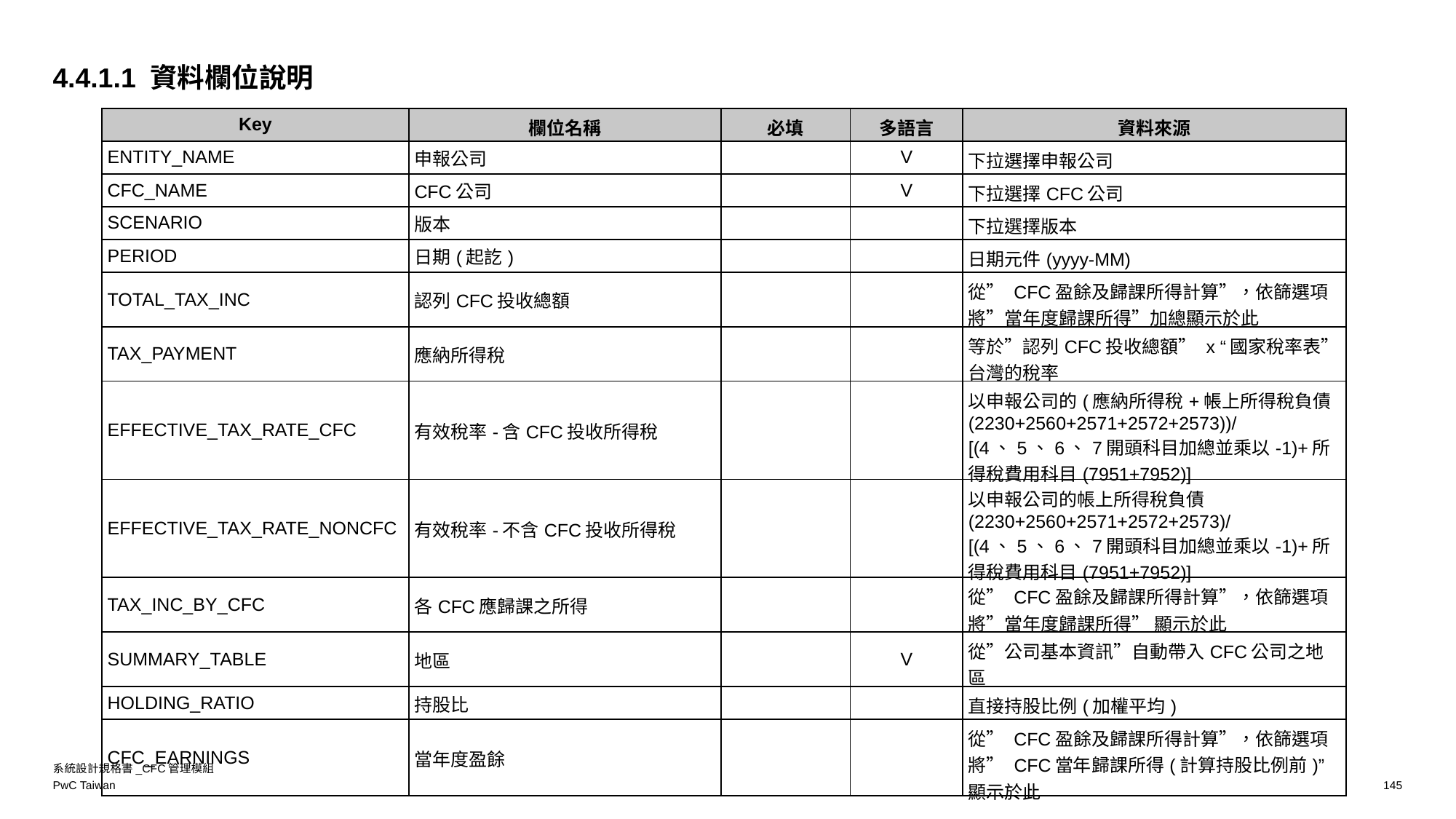

4.4.1.1 資料欄位說明
| Key | 欄位名稱 | 必填 | 多語言 | 資料來源 |
| --- | --- | --- | --- | --- |
| ENTITY\_NAME | 申報公司 |  | V | 下拉選擇申報公司 |
| CFC\_NAME | CFC公司 |  | V | 下拉選擇CFC公司 |
| SCENARIO | 版本 |  |  | 下拉選擇版本 |
| PERIOD | 日期(起訖) |  |  | 日期元件(yyyy-MM) |
| TOTAL\_TAX\_INC | 認列CFC投收總額 |  |  | 從” CFC盈餘及歸課所得計算”，依篩選項將”當年度歸課所得”加總顯示於此 |
| TAX\_PAYMENT | 應納所得稅 |  |  | 等於”認列CFC投收總額” x “國家稅率表”台灣的稅率 |
| EFFECTIVE\_TAX\_RATE\_CFC | 有效稅率-含CFC投收所得稅 |  |  | 以申報公司的(應納所得稅+帳上所得稅負債(2230+2560+2571+2572+2573))/[(4、5、6、7開頭科目加總並乘以-1)+所得稅費用科目(7951+7952)] |
| EFFECTIVE\_TAX\_RATE\_NONCFC | 有效稅率-不含CFC投收所得稅 |  |  | 以申報公司的帳上所得稅負債(2230+2560+2571+2572+2573)/[(4、5、6、7開頭科目加總並乘以-1)+所得稅費用科目(7951+7952)] |
| TAX\_INC\_BY\_CFC | 各CFC應歸課之所得 |  |  | 從” CFC盈餘及歸課所得計算”，依篩選項將”當年度歸課所得” 顯示於此 |
| SUMMARY\_TABLE | 地區 |  | V | 從”公司基本資訊”自動帶入CFC公司之地區 |
| HOLDING\_RATIO | 持股比 |  |  | 直接持股比例(加權平均) |
| CFC\_EARNINGS | 當年度盈餘 |  |  | 從” CFC盈餘及歸課所得計算”，依篩選項將” CFC當年歸課所得(計算持股比例前)” 顯示於此 |
系統設計規格書_CFC管理模組
145